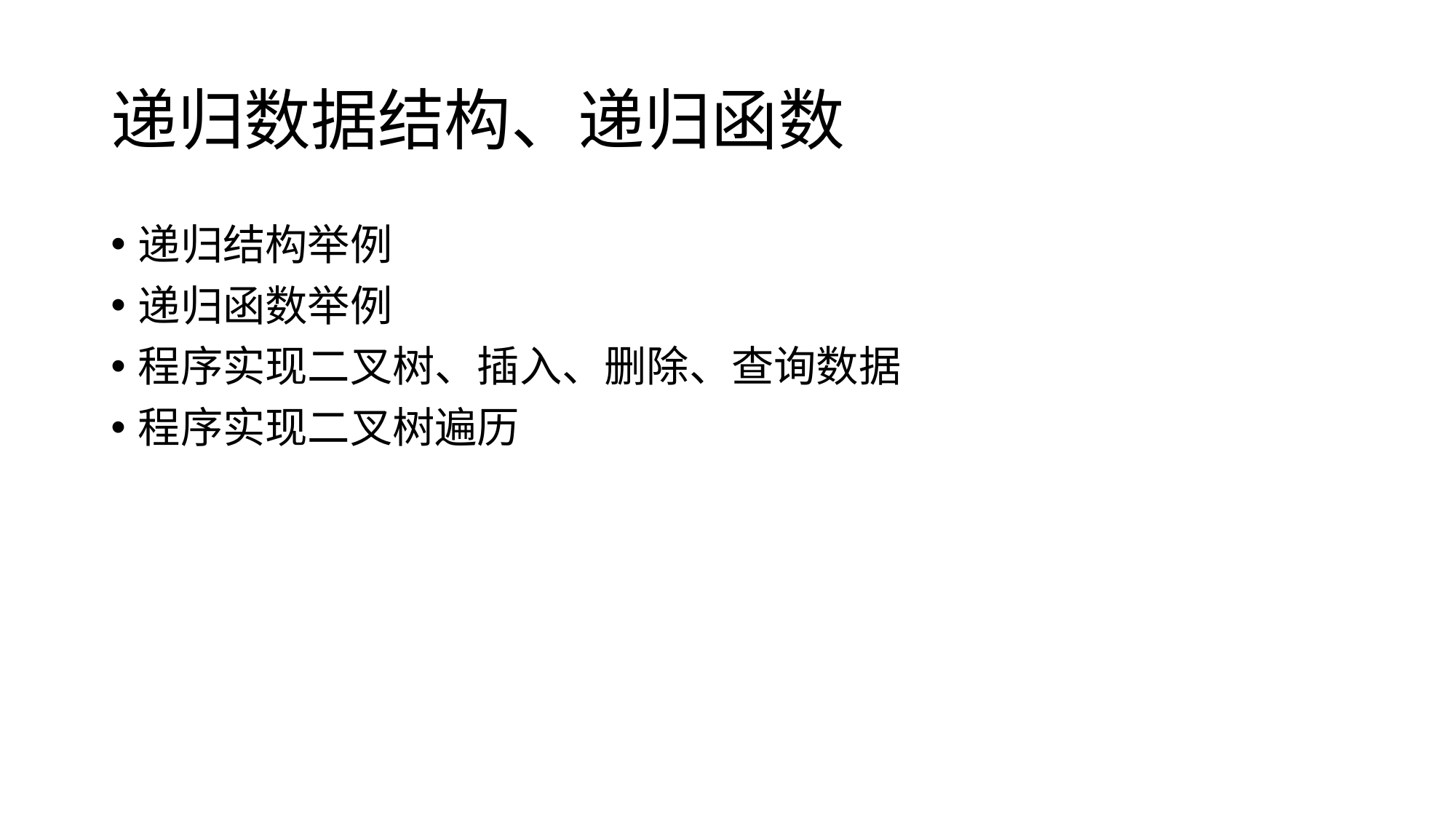

# 递归数据结构、递归函数
递归结构举例
递归函数举例
程序实现二叉树、插入、删除、查询数据
程序实现二叉树遍历